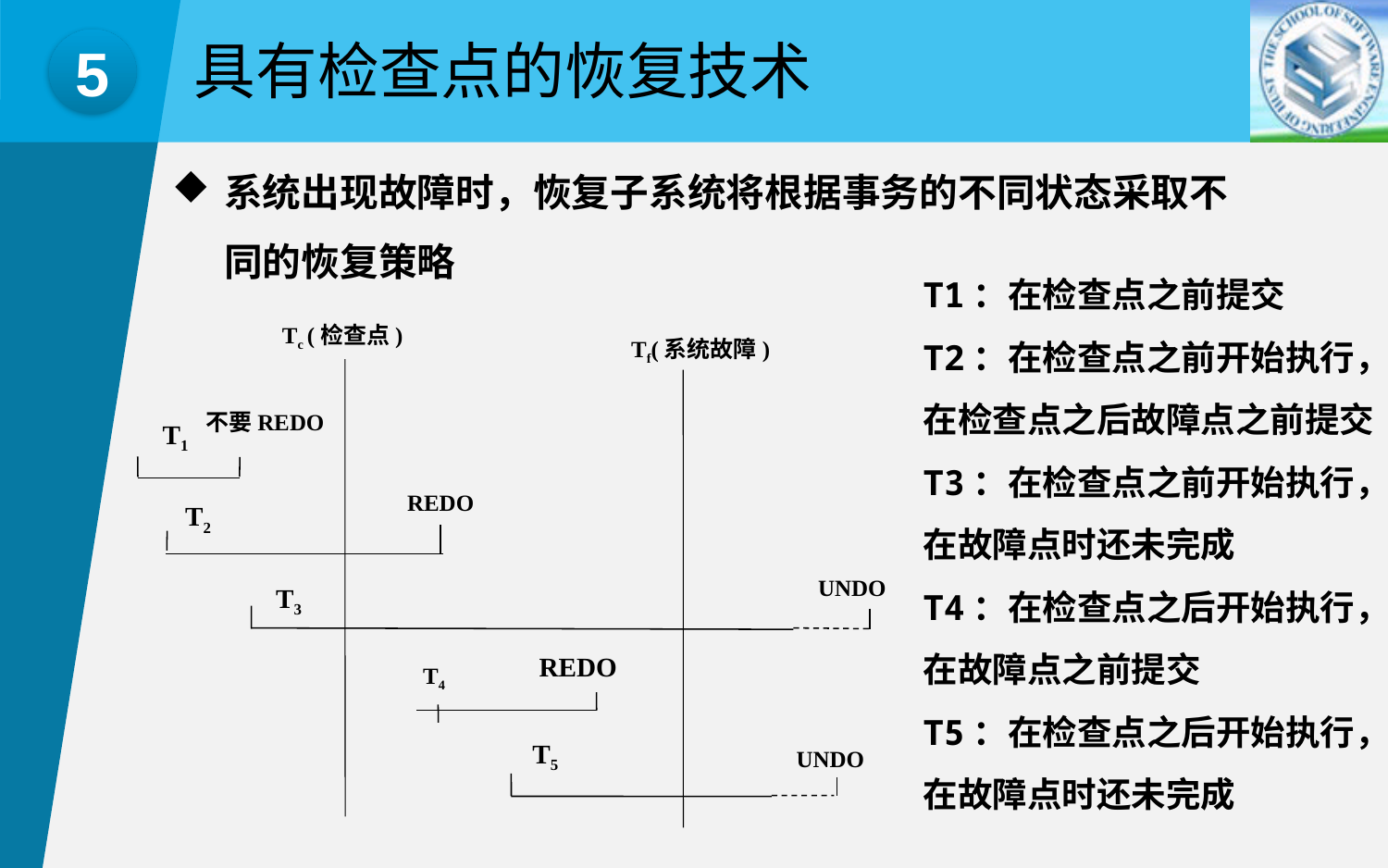

具有检查点的恢复技术
5
系统出现故障时，恢复子系统将根据事务的不同状态采取不同的恢复策略
T1：在检查点之前提交
T2：在检查点之前开始执行，在检查点之后故障点之前提交
T3：在检查点之前开始执行，在故障点时还未完成
T4：在检查点之后开始执行，在故障点之前提交
T5：在检查点之后开始执行，在故障点时还未完成
Tc (检查点)
Tf(系统故障)

不要REDO
T1

 REDO
T2

UNDO
T3

 REDO
T4

T5
UNDO